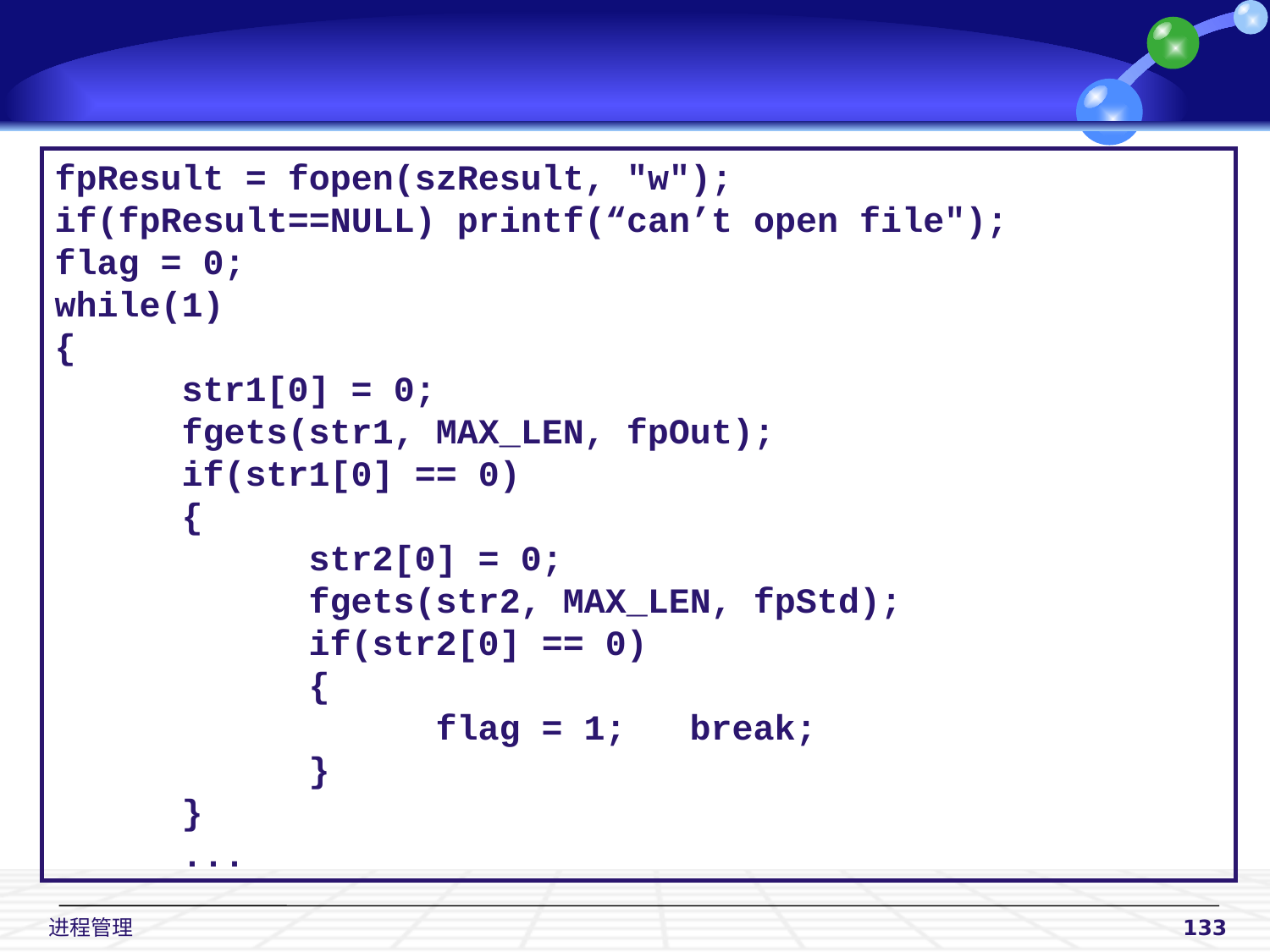

fpResult = fopen(szResult, "w");
if(fpResult==NULL) printf(“can’t open file");
flag = 0;
while(1)
{
	str1[0] = 0;
	fgets(str1, MAX_LEN, fpOut);
	if(str1[0] == 0)
	{
		str2[0] = 0;
		fgets(str2, MAX_LEN, fpStd);
		if(str2[0] == 0)
		{
			flag = 1;	break;
		}
	}
	...
   进程管理
133